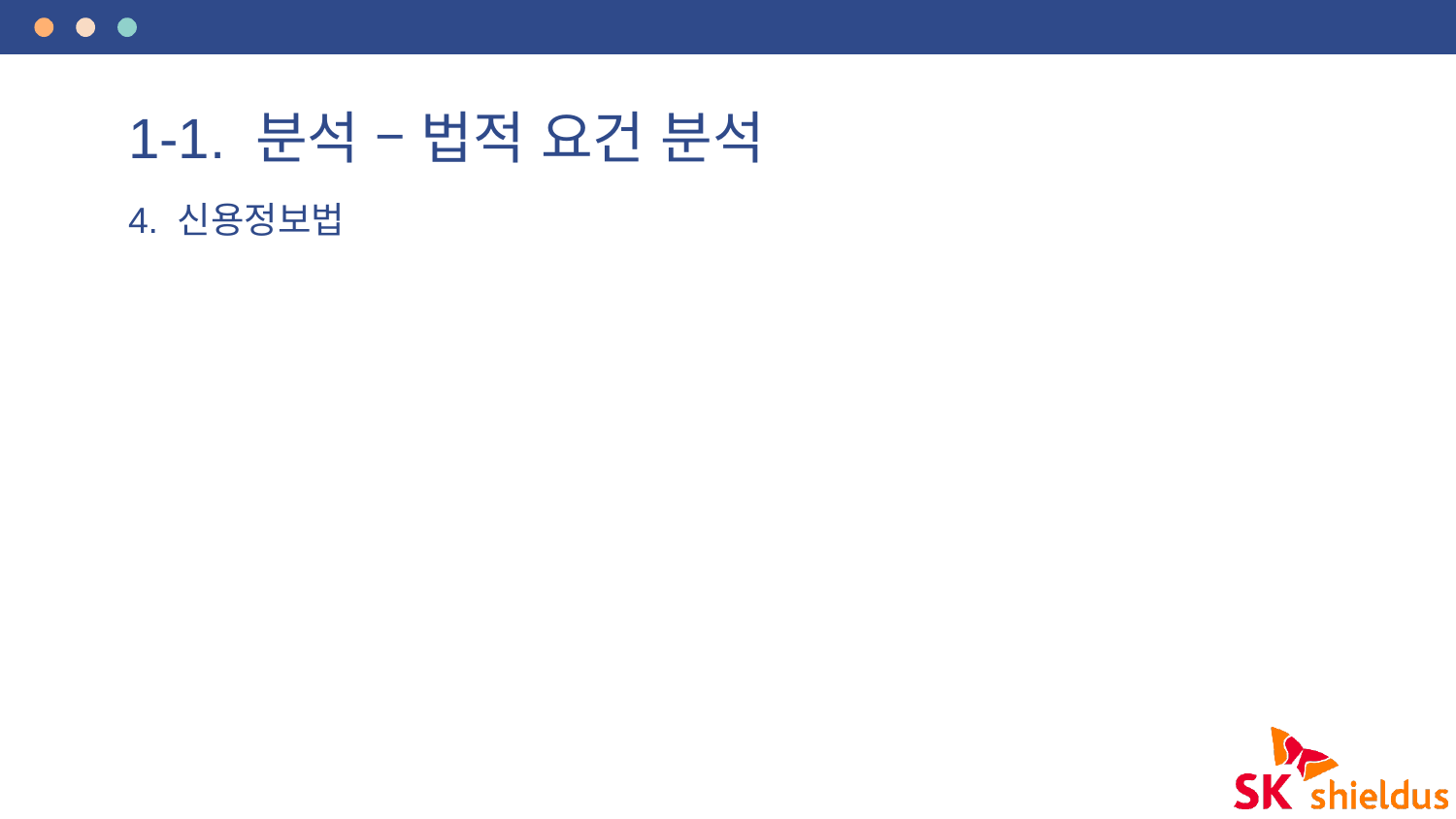

# 1-1. 분석 – 법적 요건 분석
4. 신용정보법